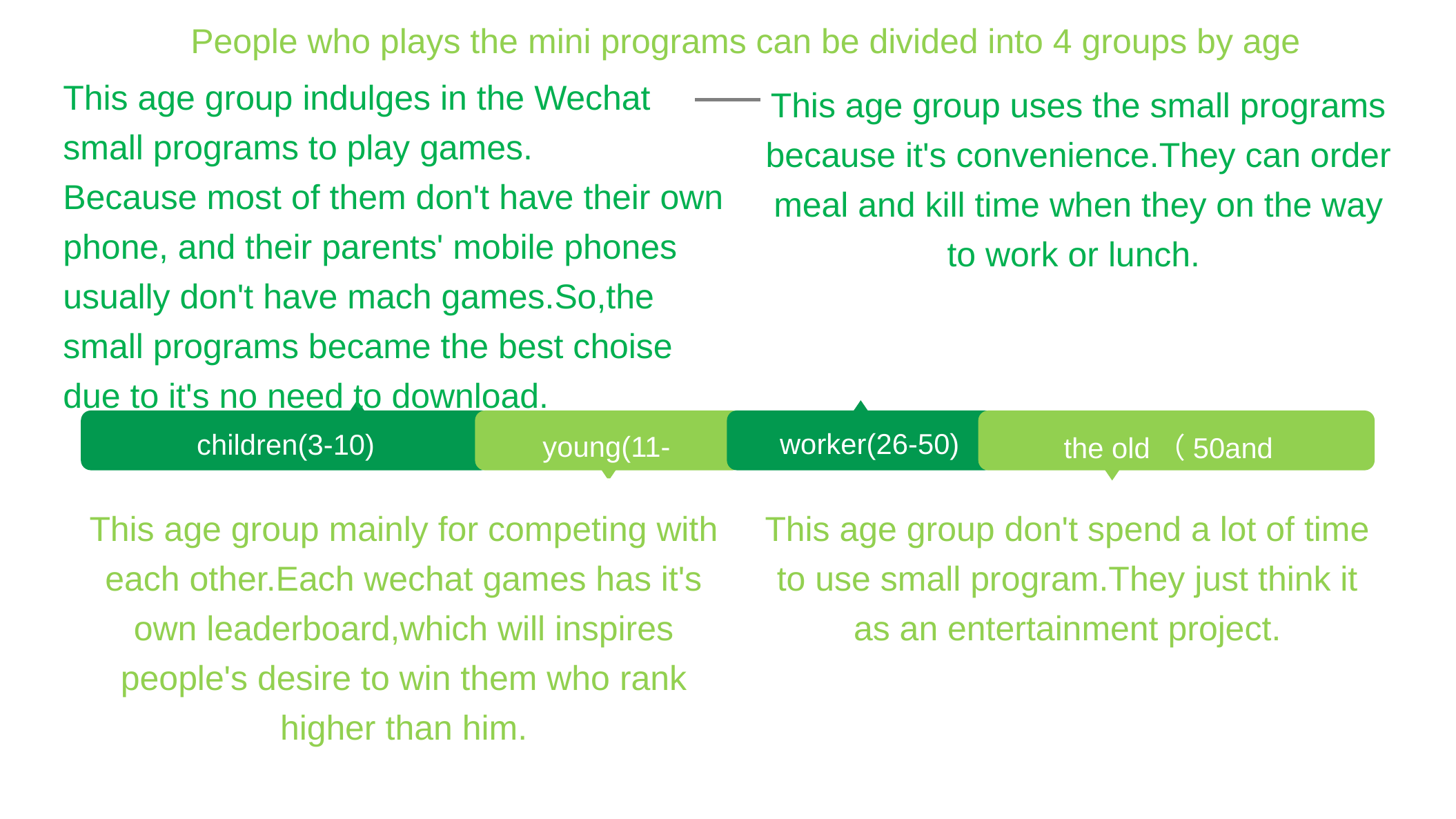

People who plays the mini programs can be divided into 4 groups by age
This age group indulges in the Wechat small programs to play games.
Because most of them don't have their own phone, and their parents' mobile phones usually don't have mach games.So,the small programs became the best choise due to it's no need to download.
This age group uses the small programs because it's convenience.They can order meal and kill time when they on the way to work or lunch.

请替换文字内容

children(3-10)

worker(26-50)
young(11-25)
the old（50and older)
This age group mainly for competing with each other.Each wechat games has it's own leaderboard,which will inspires people's desire to win them who rank higher than him.
This age group don't spend a lot of time to use small program.They just think it as an entertainment project.